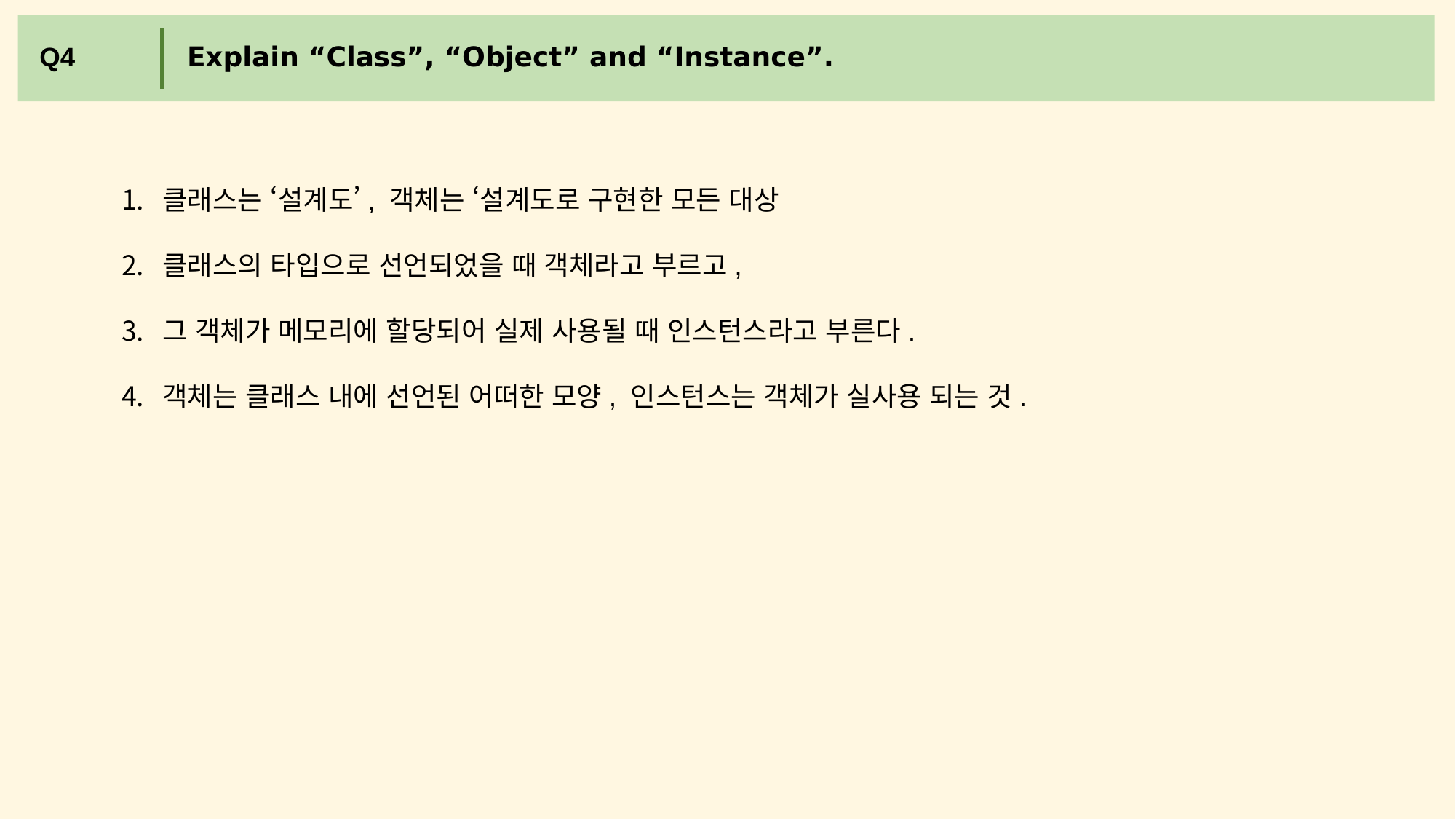

Explain “Class”, “Object” and “Instance”.
Q4
클래스는 ‘설계도’, 객체는 ‘설계도로 구현한 모든 대상
클래스의 타입으로 선언되었을 때 객체라고 부르고,
그 객체가 메모리에 할당되어 실제 사용될 때 인스턴스라고 부른다.
객체는 클래스 내에 선언된 어떠한 모양, 인스턴스는 객체가 실사용 되는 것.